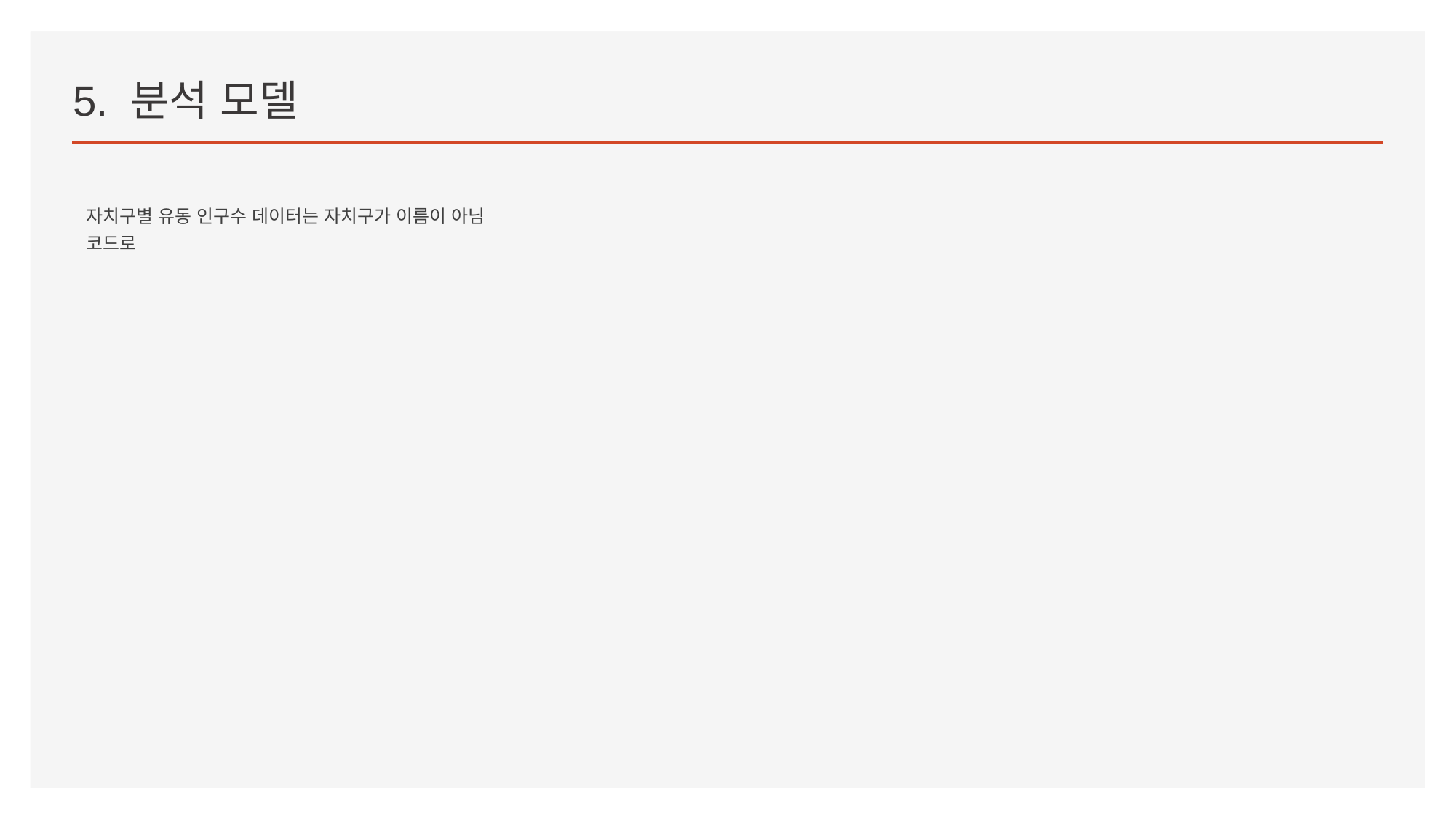

# 5. 분석 모델
자치구별 유동 인구수 데이터는 자치구가 이름이 아님 코드로